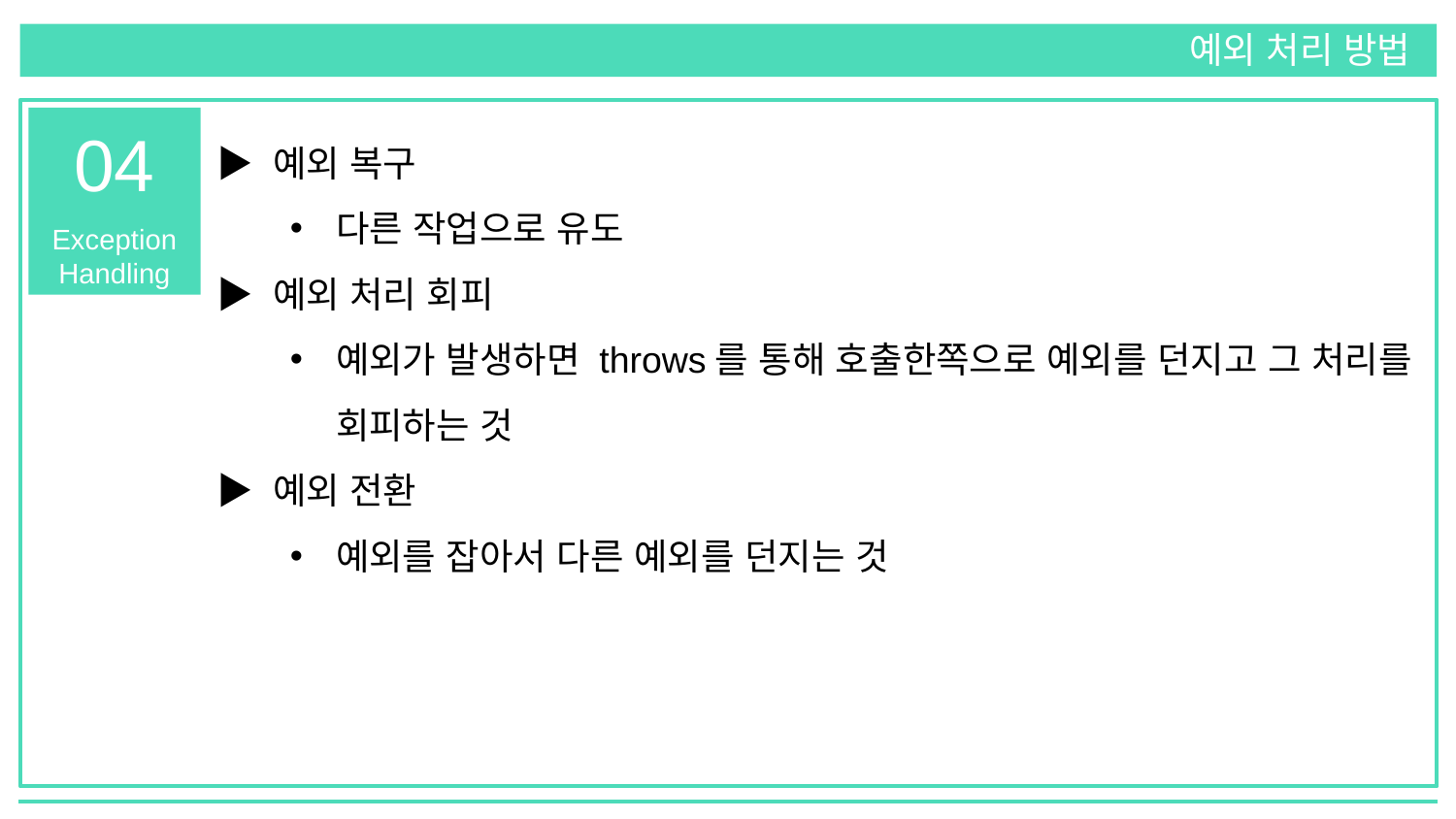

예외 처리 방법

04
▶ 예외 복구
다른 작업으로 유도
▶ 예외 처리 회피
예외가 발생하면 throws를 통해 호출한쪽으로 예외를 던지고 그 처리를 회피하는 것
▶ 예외 전환
예외를 잡아서 다른 예외를 던지는 것
Exception Handling